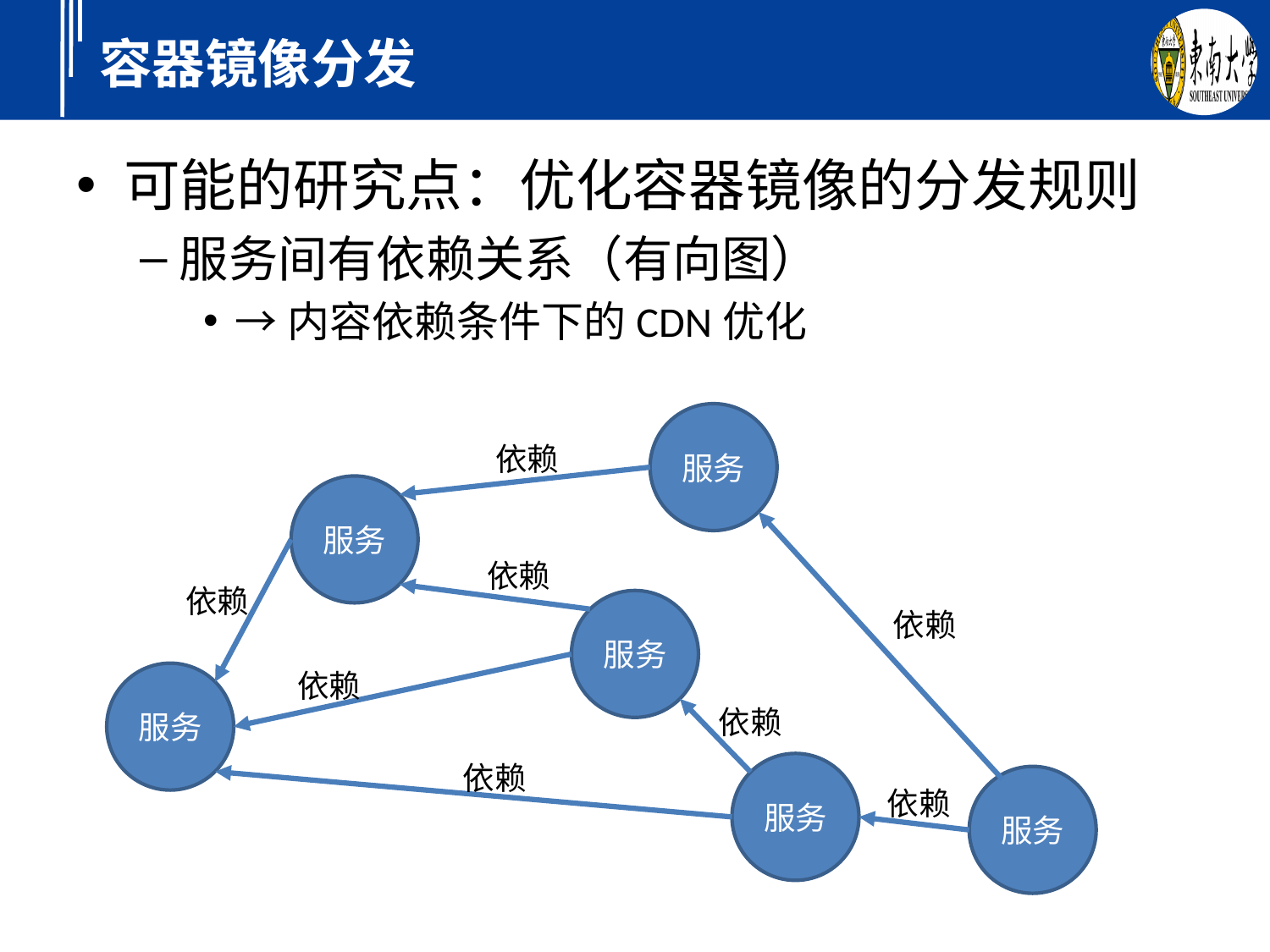

# 容器镜像分发
可能的研究点：优化容器镜像的分发规则
服务间有依赖关系（有向图）
→内容依赖条件下的CDN优化
服务
依赖
服务
依赖
依赖
服务
依赖
依赖
服务
依赖
依赖
服务
服务
依赖